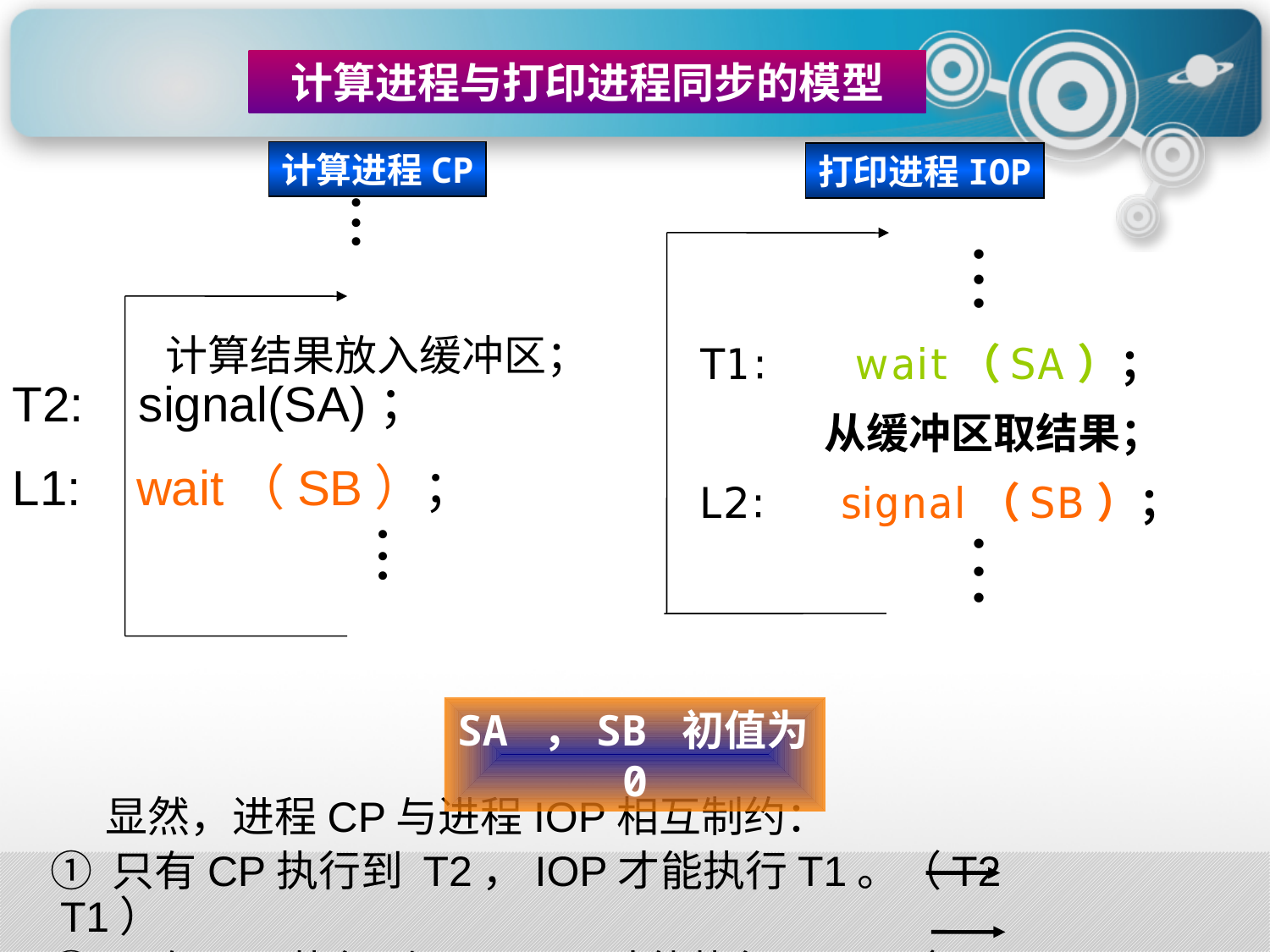

计算进程与打印进程同步的模型
计算进程CP
打印进程IOP
                                      •
                                      •
                                      •

               计算结果放入缓冲区；
T2:    signal(SA)；
L1:    wait（SB）；
                                         •
                                         •
                                         •

•
•
•
T1:       wait（SA）；
  从缓冲区取结果；
L2:      signal（SB）；
•
•
•

SA ，SB 初值为0
       显然，进程CP与进程IOP相互制约：
    ① 只有CP执行到 T2，IOP才能执行T1。（T2        T1）
    ② 只有IOP执行到L2，CP才能执行L1。 （L2         L1）